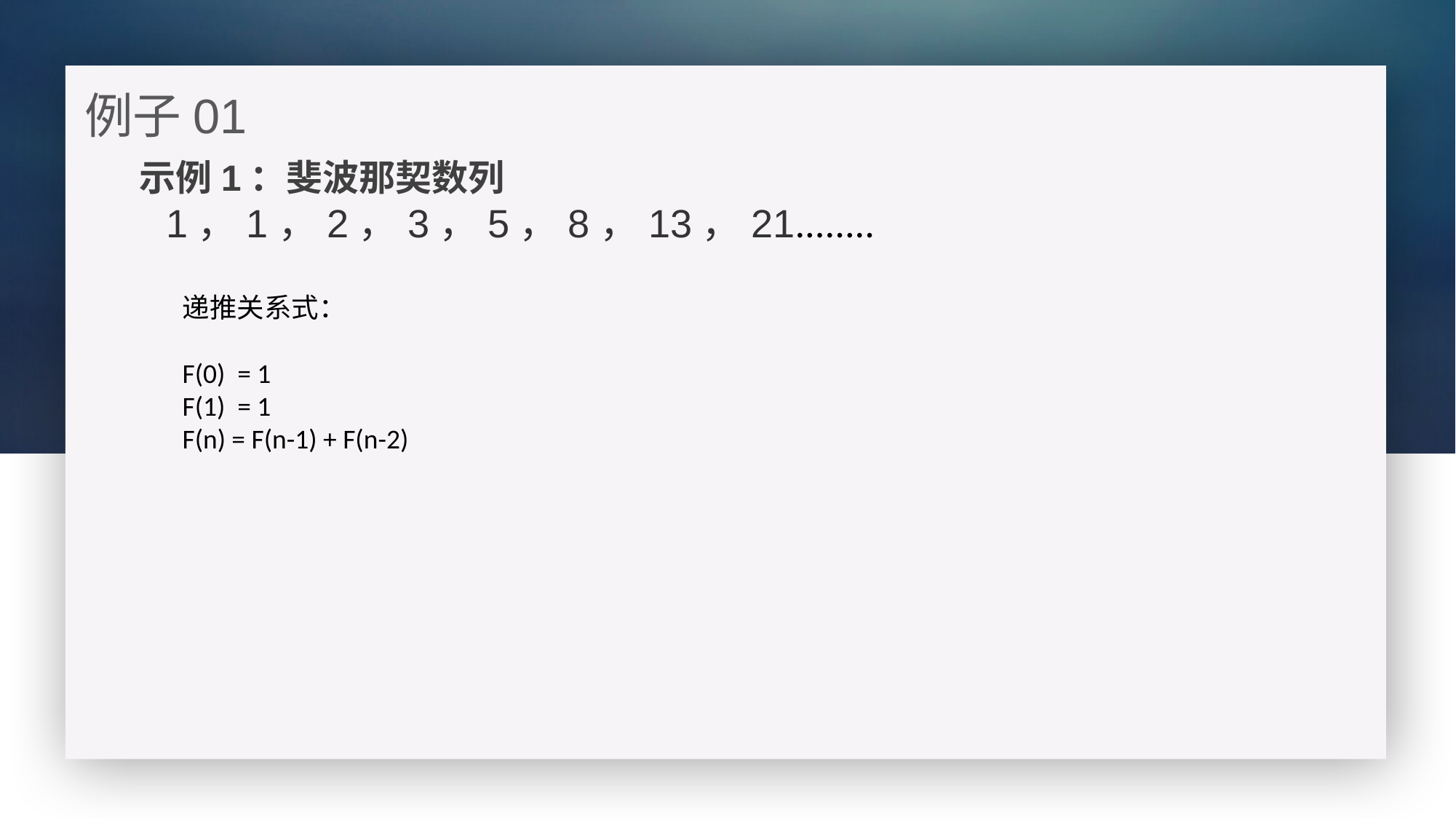

例子01
示例1：斐波那契数列
   1，1，2，3，5，8，13，21........
递推关系式：

F(0)  = 1
F(1)  = 1
F(n) = F(n-1) + F(n-2)